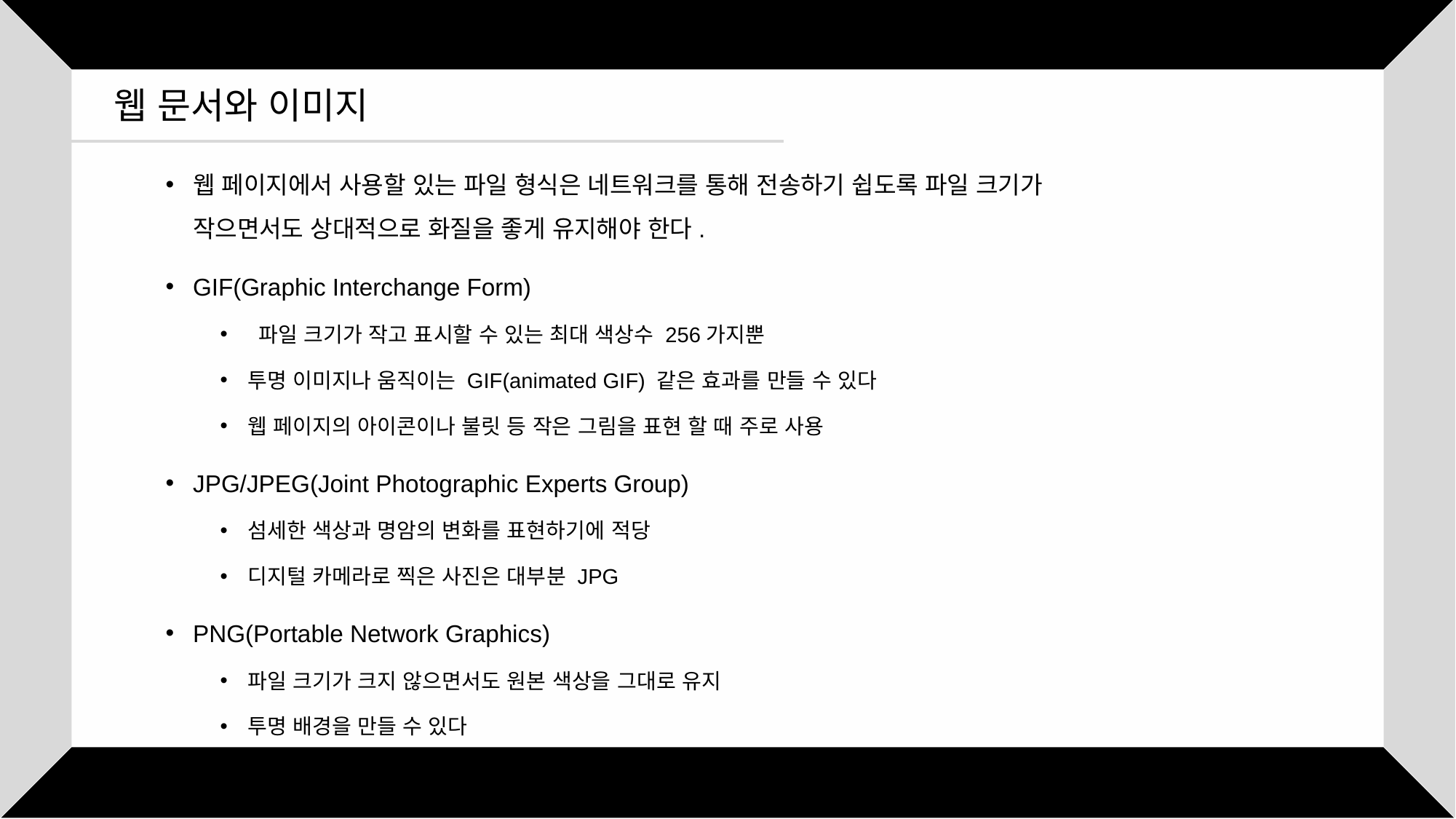

웹 문서와 이미지
웹 페이지에서 사용할 있는 파일 형식은 네트워크를 통해 전송하기 쉽도록 파일 크기가 작으면서도 상대적으로 화질을 좋게 유지해야 한다.
GIF(Graphic Interchange Form)
 파일 크기가 작고 표시할 수 있는 최대 색상수 256가지뿐
투명 이미지나 움직이는 GIF(animated GIF) 같은 효과를 만들 수 있다
웹 페이지의 아이콘이나 불릿 등 작은 그림을 표현 할 때 주로 사용
JPG/JPEG(Joint Photographic Experts Group)
섬세한 색상과 명암의 변화를 표현하기에 적당
디지털 카메라로 찍은 사진은 대부분 JPG
PNG(Portable Network Graphics)
파일 크기가 크지 않으면서도 원본 색상을 그대로 유지
투명 배경을 만들 수 있다